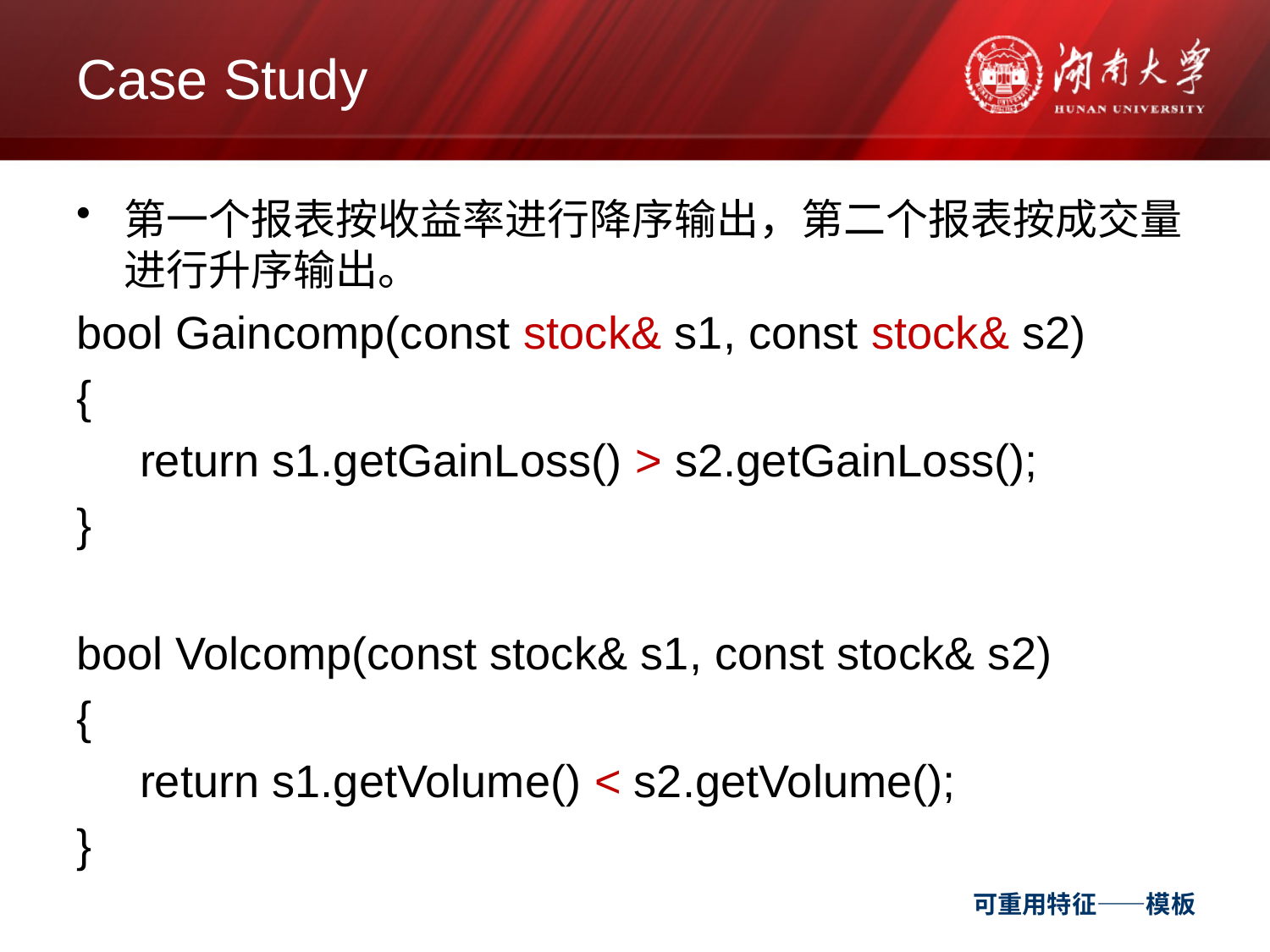

# Case Study
第一个报表按收益率进行降序输出，第二个报表按成交量进行升序输出。
bool Gaincomp(const stock& s1, const stock& s2)
{
     return s1.getGainLoss() > s2.getGainLoss();
}

bool Volcomp(const stock& s1, const stock& s2)
{
     return s1.getVolume() < s2.getVolume();
}